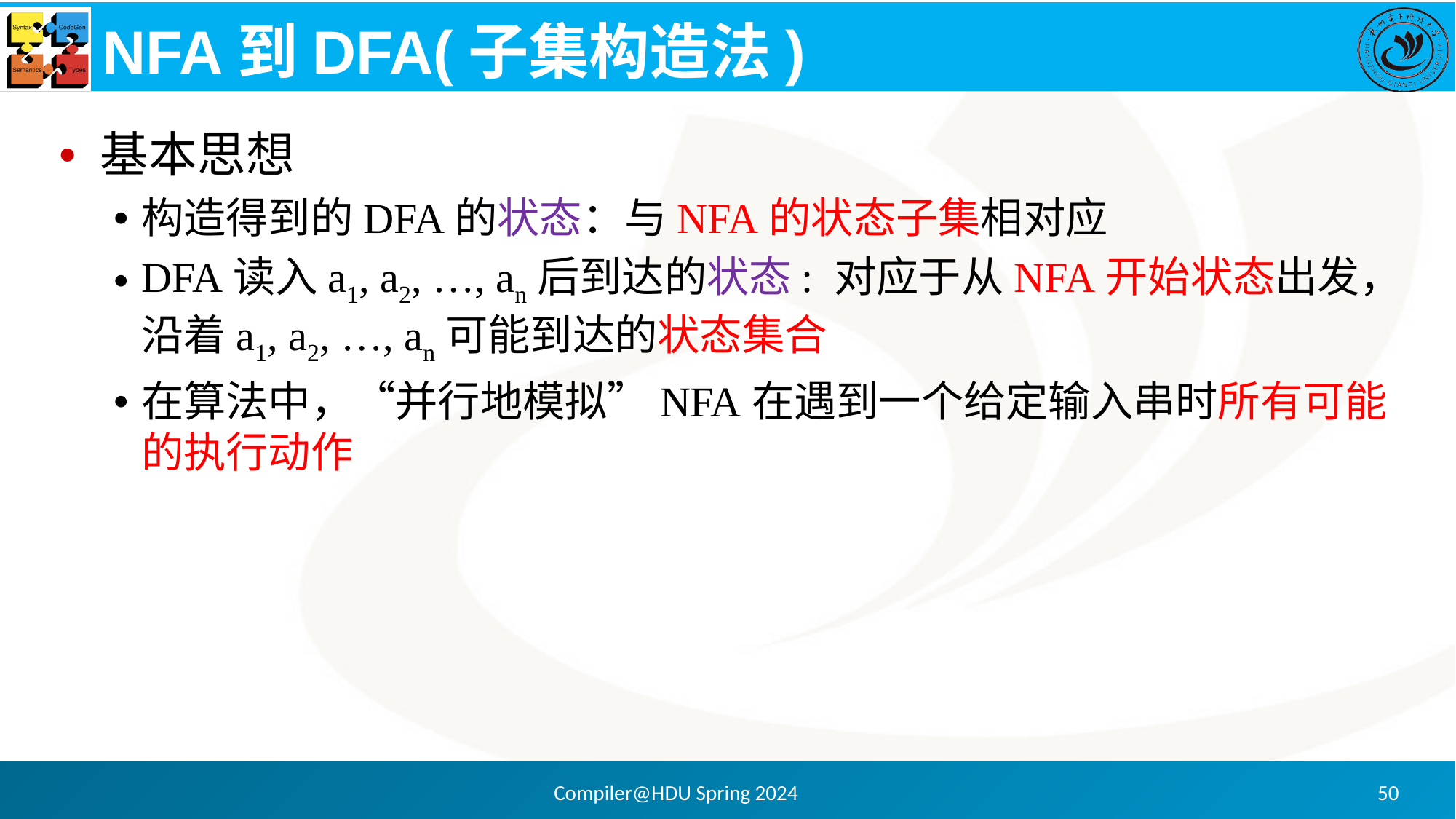

# NFA到DFA(子集构造法)
基本思想
构造得到的DFA的状态：与NFA的状态子集相对应
DFA读入a1, a2, …, an后到达的状态: 对应于从NFA开始状态出发，沿着a1, a2, …, an可能到达的状态集合
在算法中，“并行地模拟”NFA在遇到一个给定输入串时所有可能的执行动作

Compiler@HDU Spring 2024
50